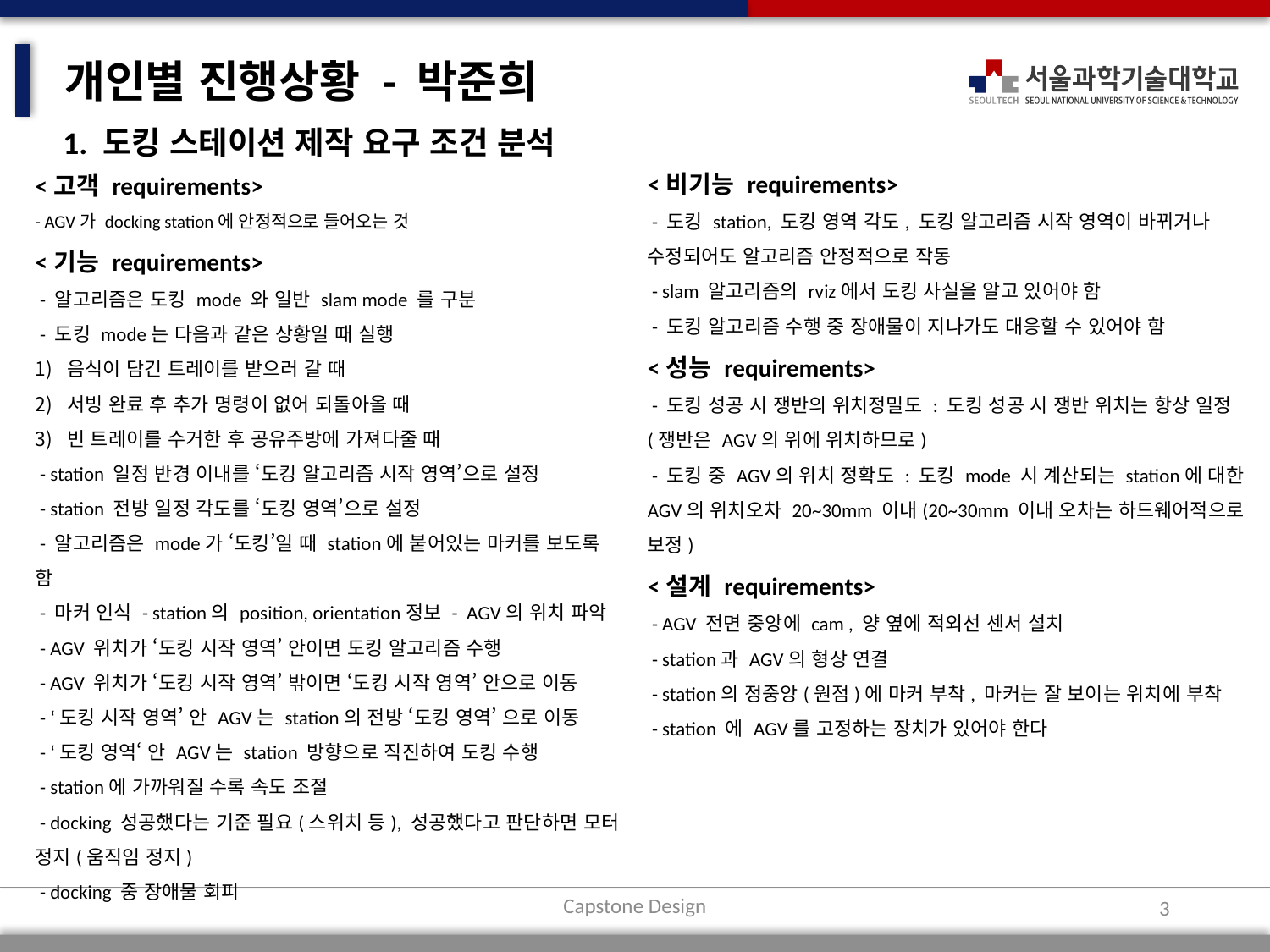

개인별 진행상황 - 박준희

1. 도킹 스테이션 제작 요구 조건 분석
<비기능 requirements>
 - 도킹 station, 도킹 영역 각도, 도킹 알고리즘 시작 영역이 바뀌거나 수정되어도 알고리즘 안정적으로 작동
 - slam 알고리즘의 rviz에서 도킹 사실을 알고 있어야 함
 - 도킹 알고리즘 수행 중 장애물이 지나가도 대응할 수 있어야 함
<성능 requirements>
 - 도킹 성공 시 쟁반의 위치정밀도 : 도킹 성공 시 쟁반 위치는 항상 일정(쟁반은 AGV의 위에 위치하므로)
 - 도킹 중 AGV의 위치 정확도 : 도킹 mode 시 계산되는 station에 대한 AGV의 위치오차 20~30mm 이내(20~30mm 이내 오차는 하드웨어적으로 보정)
<설계 requirements>
 - AGV 전면 중앙에 cam , 양 옆에 적외선 센서 설치
 - station과 AGV의 형상 연결
 - station의 정중앙(원점)에 마커 부착, 마커는 잘 보이는 위치에 부착
 - station 에 AGV를 고정하는 장치가 있어야 한다

<고객 requirements>
- AGV가 docking station에 안정적으로 들어오는 것
<기능 requirements>
 - 알고리즘은 도킹 mode 와 일반 slam mode 를 구분
 - 도킹 mode는 다음과 같은 상황일 때 실행
음식이 담긴 트레이를 받으러 갈 때
서빙 완료 후 추가 명령이 없어 되돌아올 때
빈 트레이를 수거한 후 공유주방에 가져다줄 때
 - station 일정 반경 이내를 ‘도킹 알고리즘 시작 영역’으로 설정
 - station 전방 일정 각도를 ‘도킹 영역’으로 설정
 - 알고리즘은 mode가 ‘도킹’일 때 station에 붙어있는 마커를 보도록 함
 - 마커 인식 - station의 position, orientation정보 -  AGV의 위치 파악
 - AGV 위치가 ‘도킹 시작 영역’ 안이면 도킹 알고리즘 수행
 - AGV 위치가 ‘도킹 시작 영역’ 밖이면 ‘도킹 시작 영역’ 안으로 이동
 - ‘도킹 시작 영역’ 안 AGV는 station의 전방 ‘도킹 영역’ 으로 이동
 - ‘도킹 영역‘ 안 AGV는 station 방향으로 직진하여 도킹 수행
 - station에 가까워질 수록 속도 조절
 - docking 성공했다는 기준 필요(스위치 등), 성공했다고 판단하면 모터 정지(움직임 정지)
 - docking 중 장애물 회피
Capstone Design
3